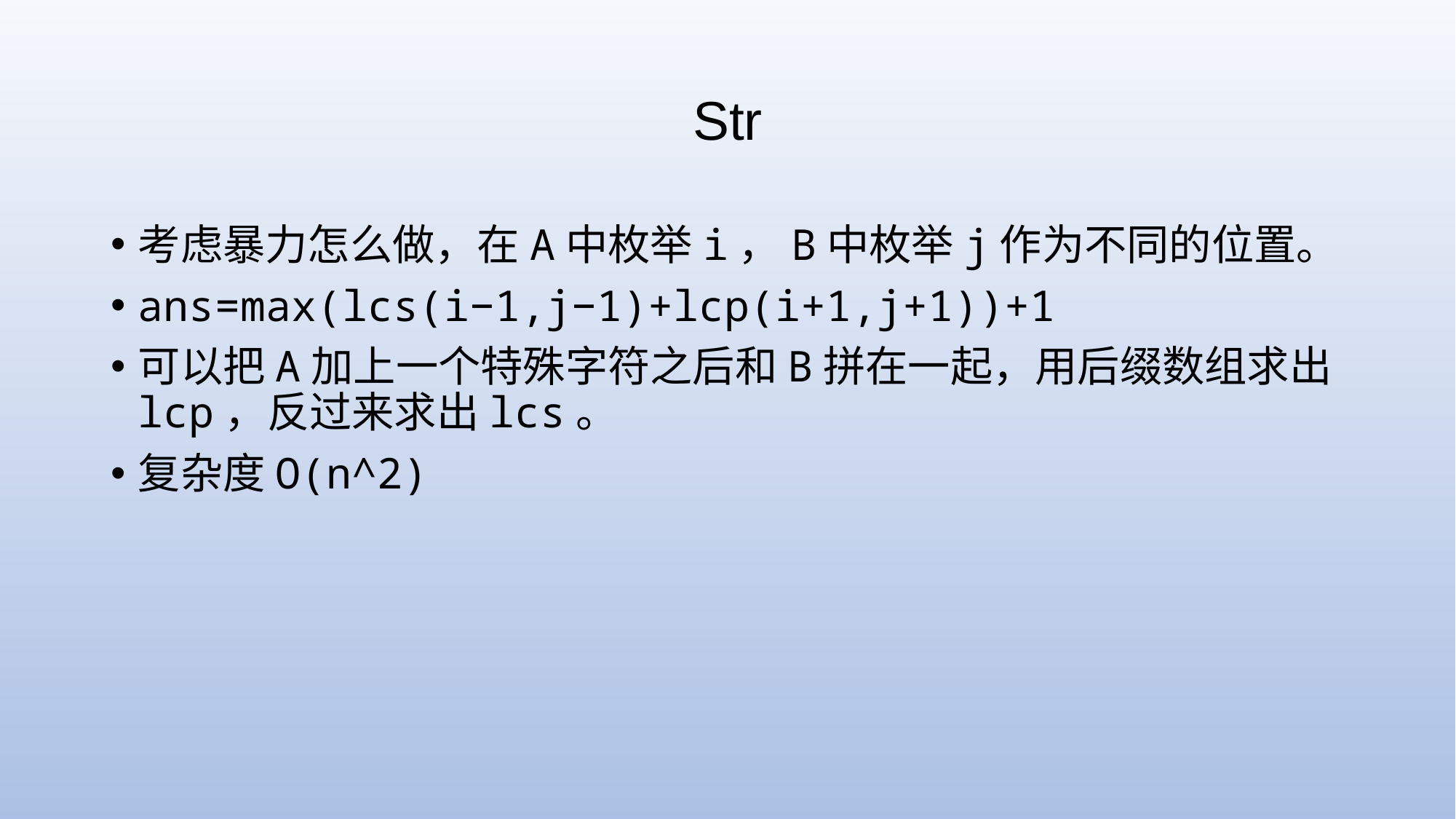

# Str
考虑暴力怎么做，在A中枚举i，B中枚举j作为不同的位置。
ans=max(lcs(i−1,j−1)+lcp(i+1,j+1))+1
可以把A加上一个特殊字符之后和B拼在一起，用后缀数组求出lcp，反过来求出lcs。
复杂度O(n^2)